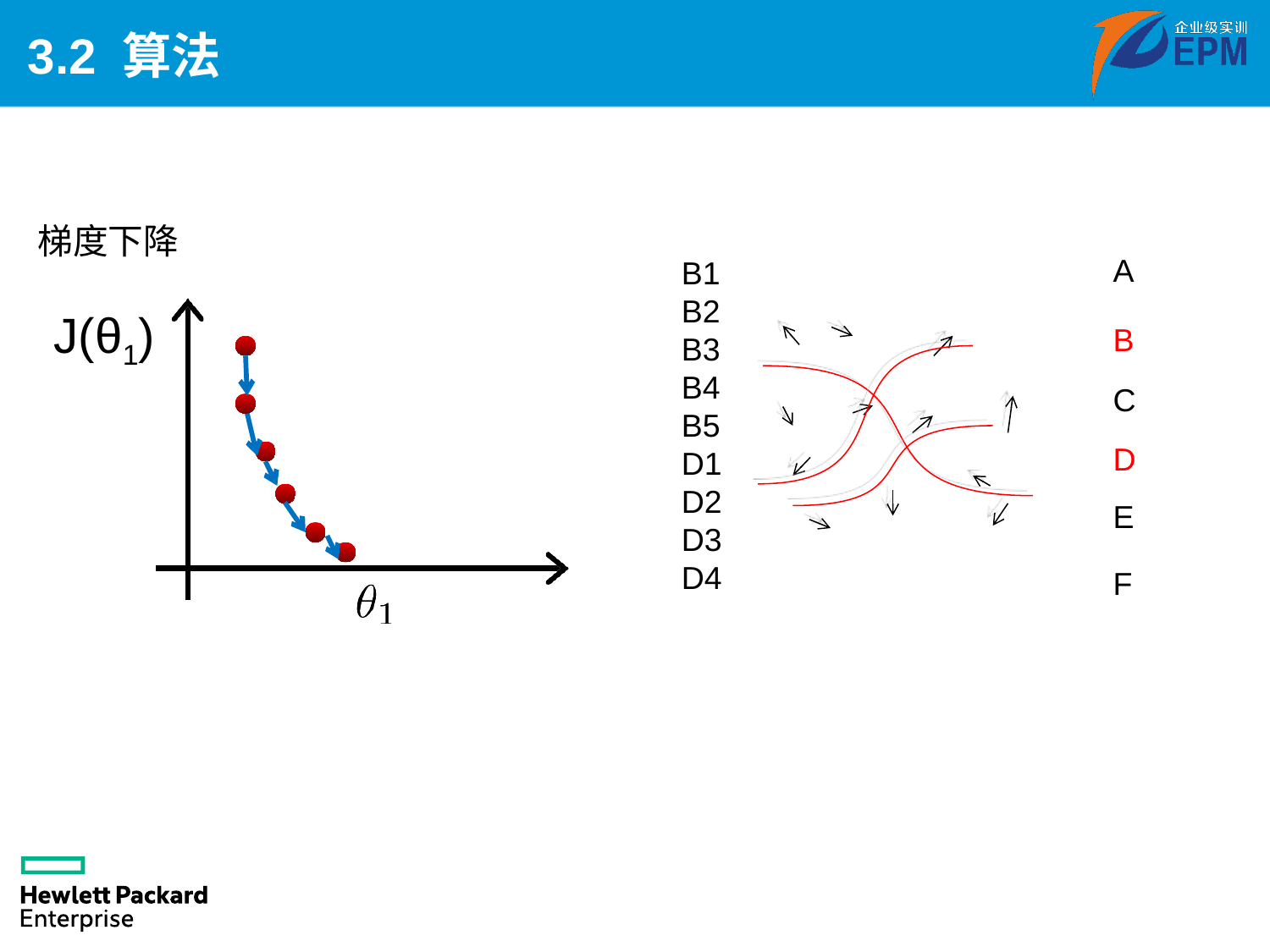

# 3.2 算法

梯度下降
A
B1
B2
B3
B4
B5
D1
D2
D3
D4
B
C
D
E
F
J(θ1)